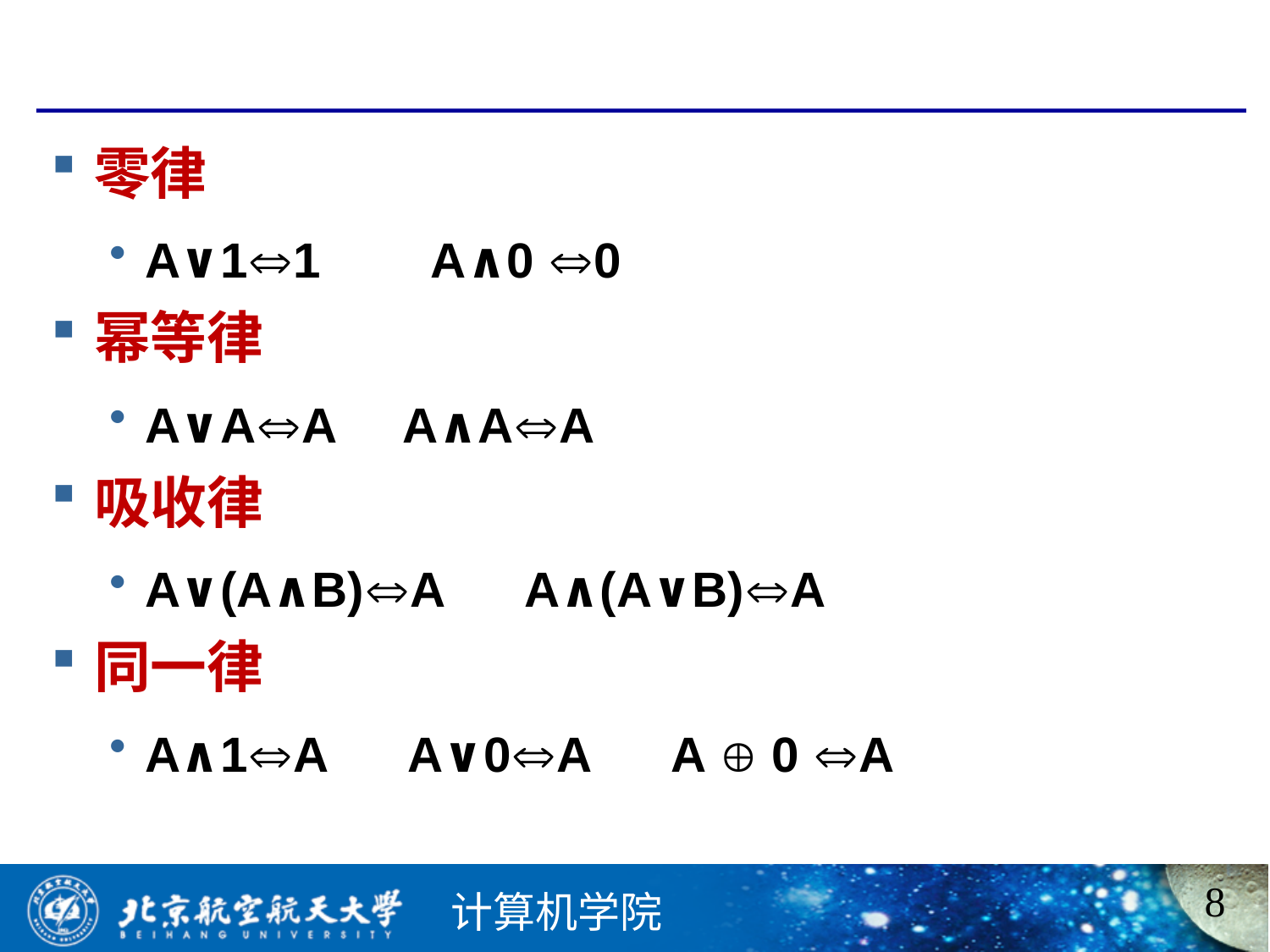

#
零律
A∨1⇔1        A∧0 ⇔0
幂等律
A∨A⇔A     A∧A⇔A
吸收律
A∨(A∧B)⇔A      A∧(A∨B)⇔A
同一律
A∧1⇔A      A∨0⇔A      A ⊕ 0 ⇔A